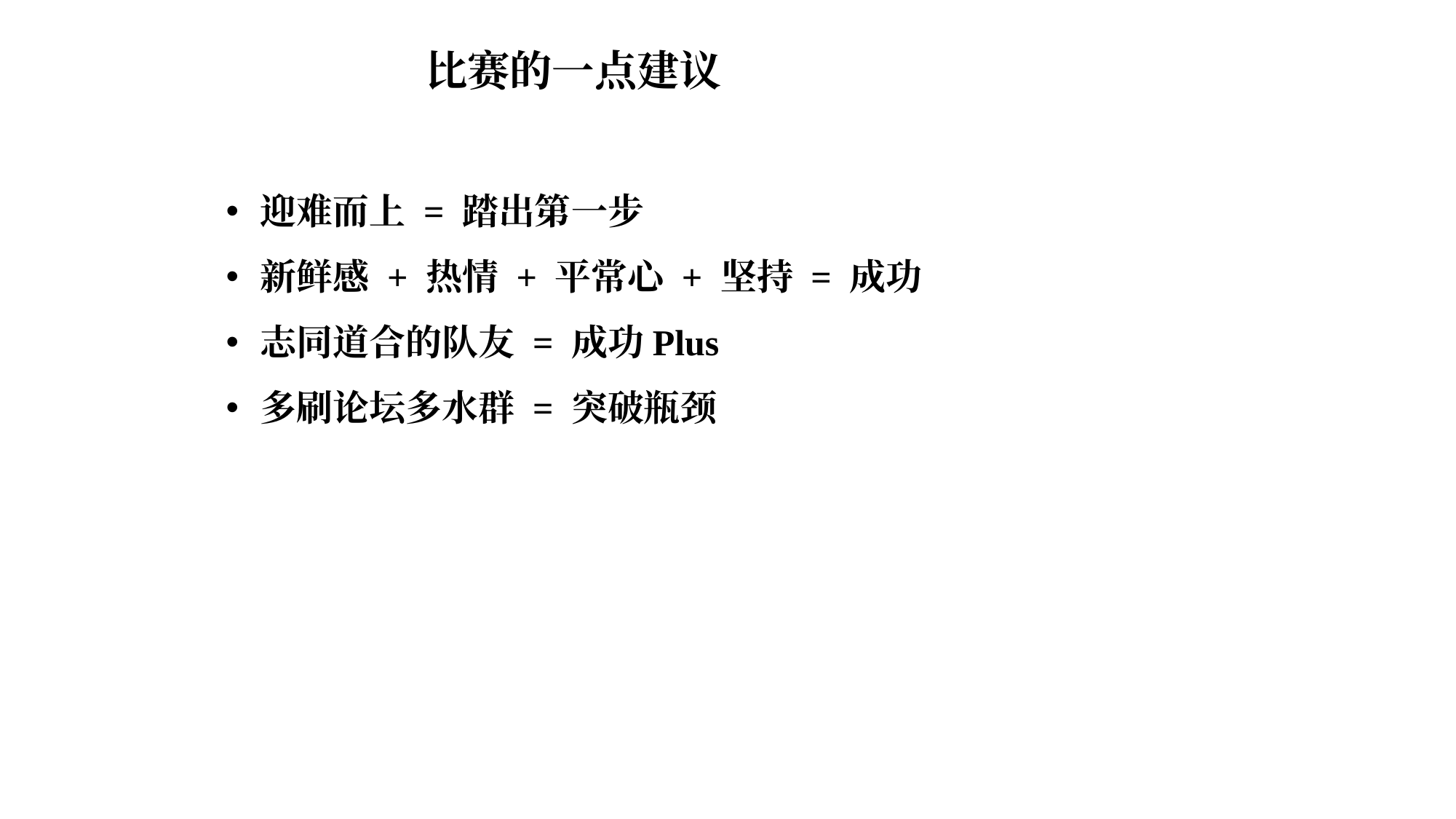

比赛的一点建议
迎难而上 = 踏出第一步
新鲜感 + 热情 + 平常心 + 坚持 = 成功
志同道合的队友 = 成功Plus
多刷论坛多水群 = 突破瓶颈